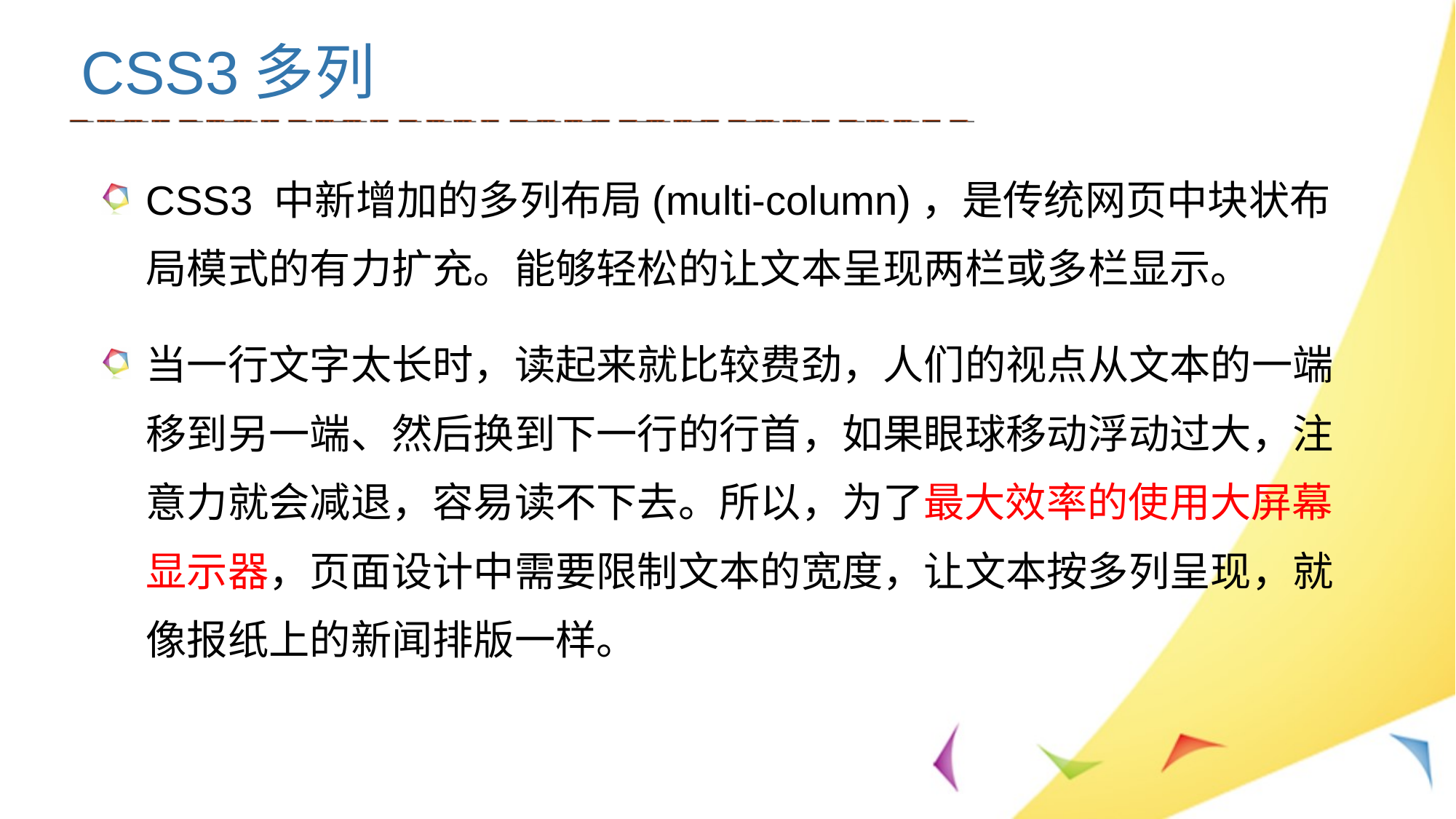

CSS3多列

CSS3 中新增加的多列布局(multi-column)，是传统网页中块状布局模式的有力扩充。能够轻松的让文本呈现两栏或多栏显示。
当一行文字太长时，读起来就比较费劲，人们的视点从文本的一端移到另一端、然后换到下一行的行首，如果眼球移动浮动过大，注意力就会减退，容易读不下去。所以，为了最大效率的使用大屏幕显示器，页面设计中需要限制文本的宽度，让文本按多列呈现，就像报纸上的新闻排版一样。